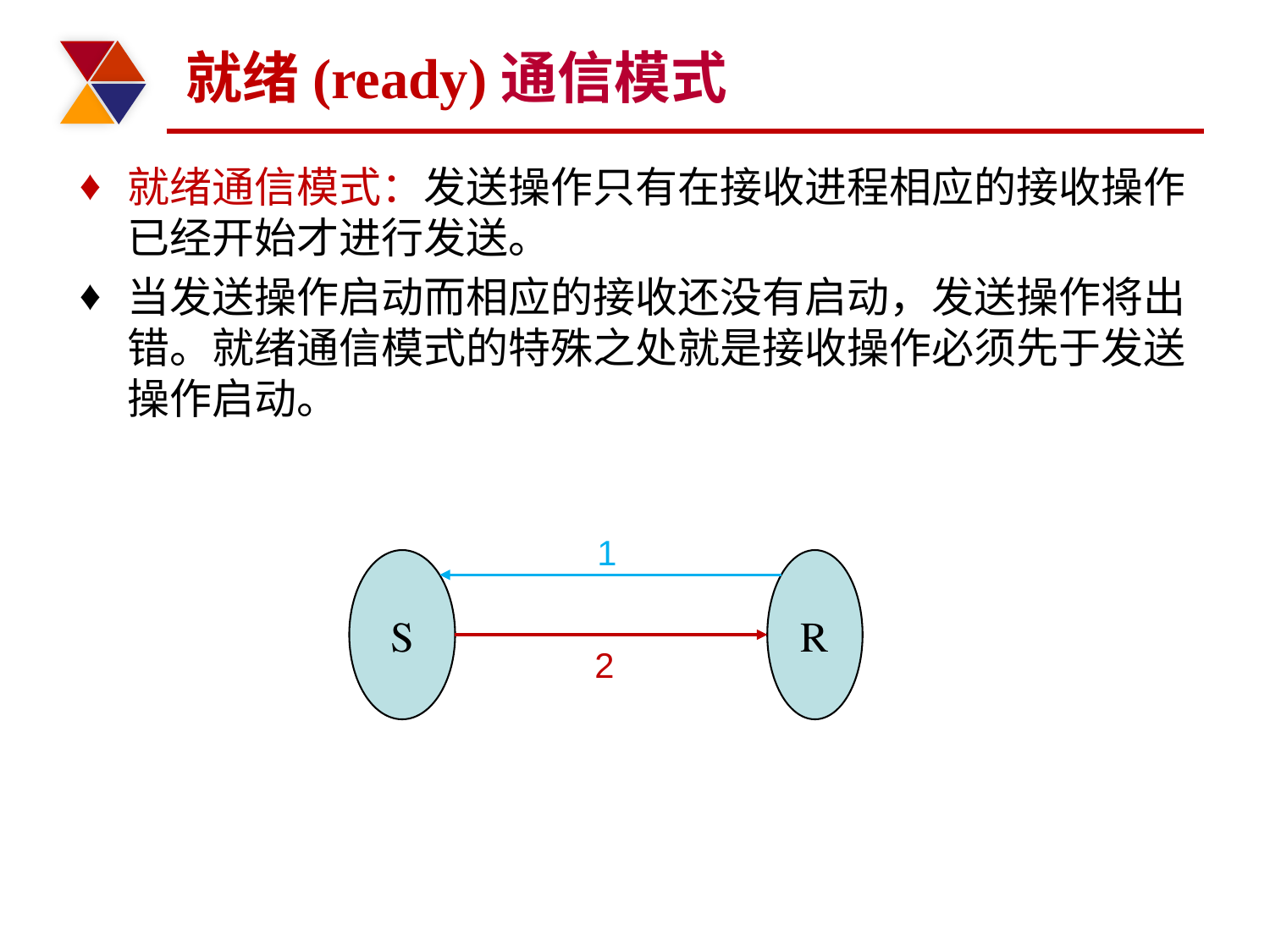

# 就绪(ready)通信模式
就绪通信模式：发送操作只有在接收进程相应的接收操作已经开始才进行发送。
当发送操作启动而相应的接收还没有启动，发送操作将出错。就绪通信模式的特殊之处就是接收操作必须先于发送操作启动。

1
S
R
2